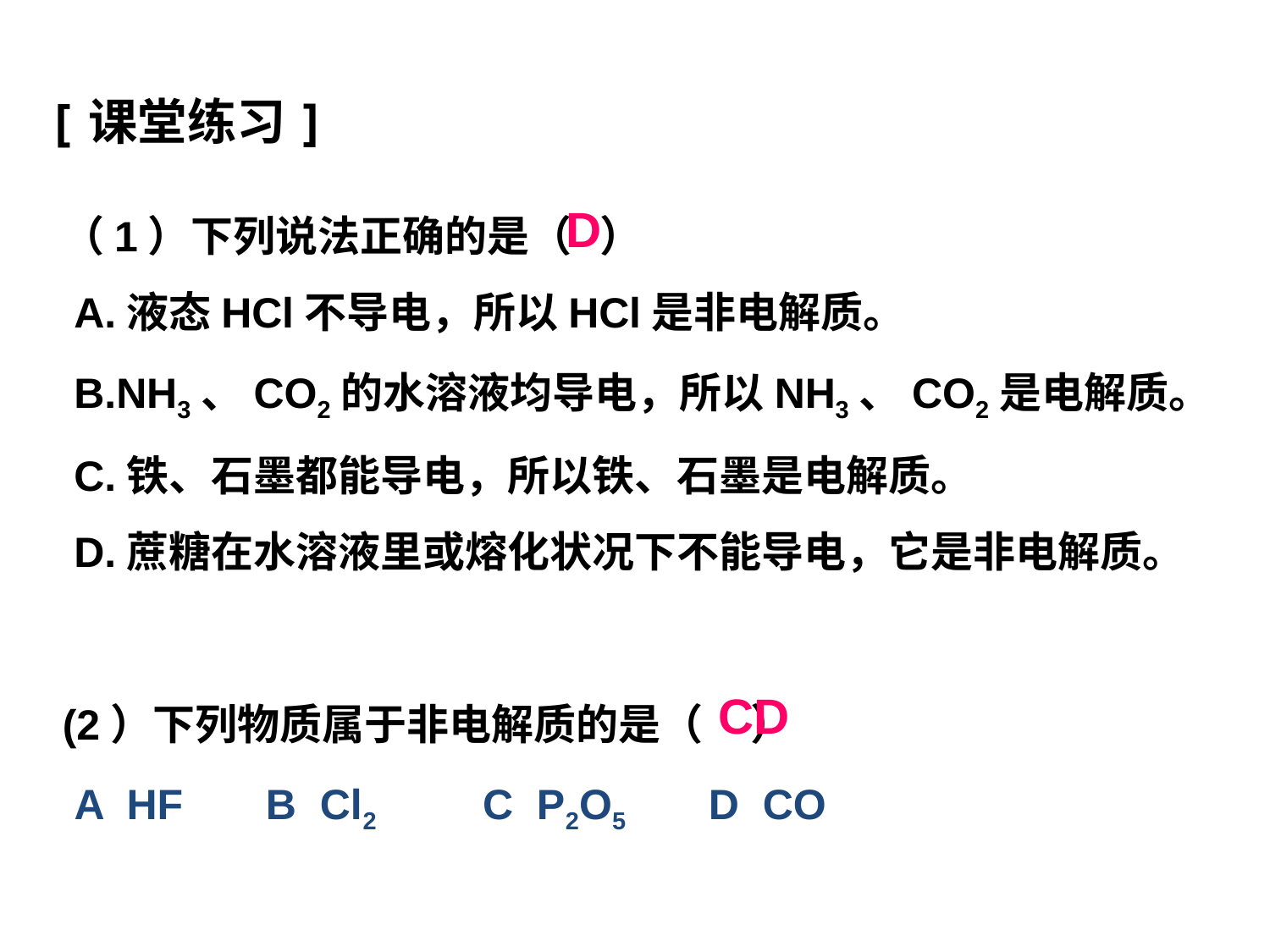

[课堂练习]
（1）下列说法正确的是（   ）
 A.液态HCl不导电，所以HCl是非电解质。
 B.NH3、CO2的水溶液均导电，所以NH3、CO2是电解质。
 C.铁、石墨都能导电，所以铁、石墨是电解质。
 D.蔗糖在水溶液里或熔化状况下不能导电，它是非电解质。
D
(2）下列物质属于非电解质的是（     ）
 A  HF       B  Cl2         C  P2O5       D  CO
CD